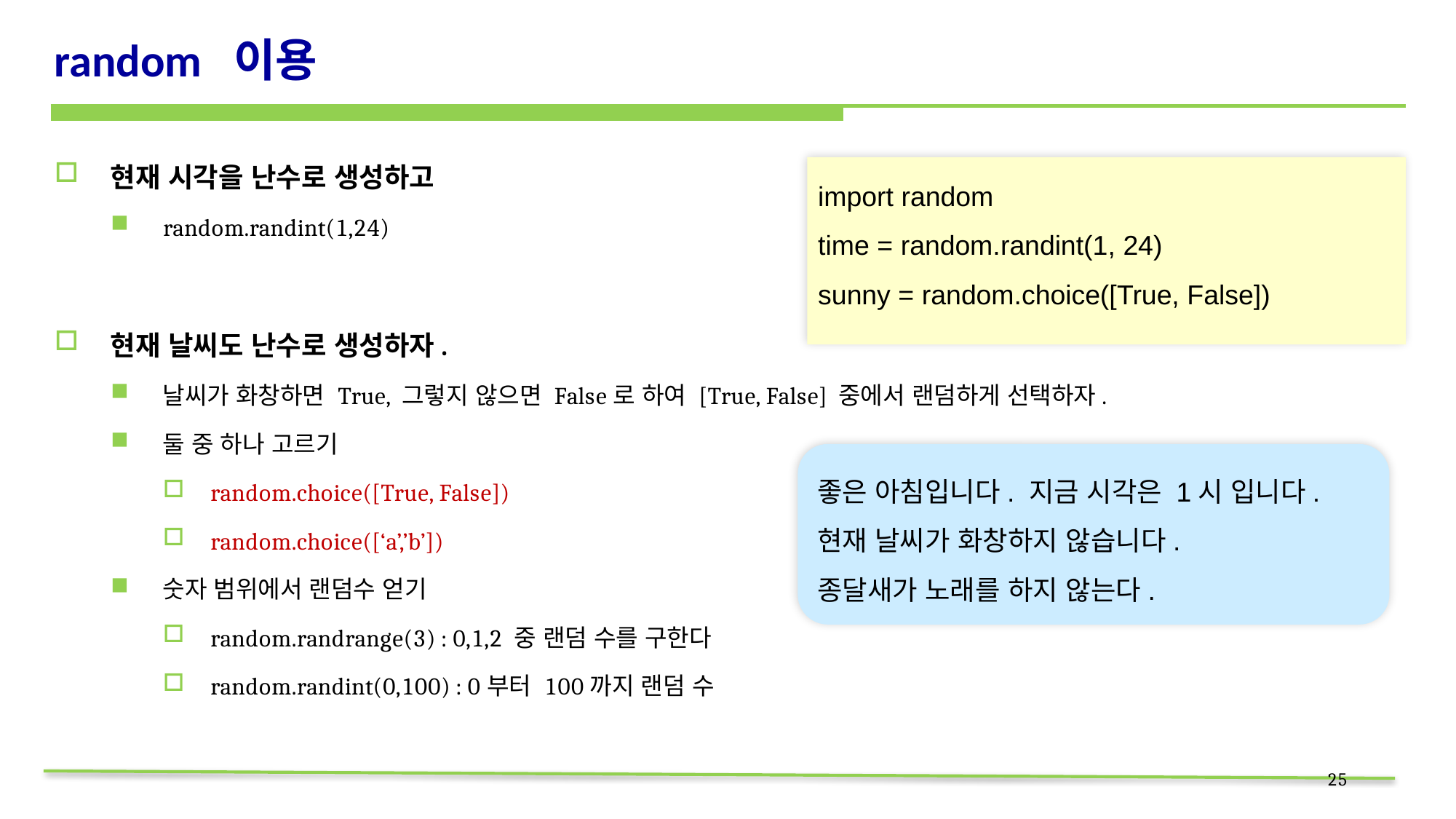

# random  이용
현재 시각을 난수로 생성하고
random.randint(1,24)

현재 날씨도 난수로 생성하자.
날씨가 화창하면 True, 그렇지 않으면 False로 하여 [True, False] 중에서 랜덤하게 선택하자.
둘 중 하나 고르기
random.choice([True, False])
random.choice([‘a’,’b’])
숫자 범위에서 랜덤수 얻기
random.randrange(3) : 0,1,2 중 랜덤 수를 구한다
random.randint(0,100) : 0부터 100까지 랜덤 수
import random
time = random.randint(1, 24)
sunny = random.choice([True, False])
좋은 아침입니다. 지금 시각은 1시 입니다.
현재 날씨가 화창하지 않습니다.
종달새가 노래를 하지 않는다.
25